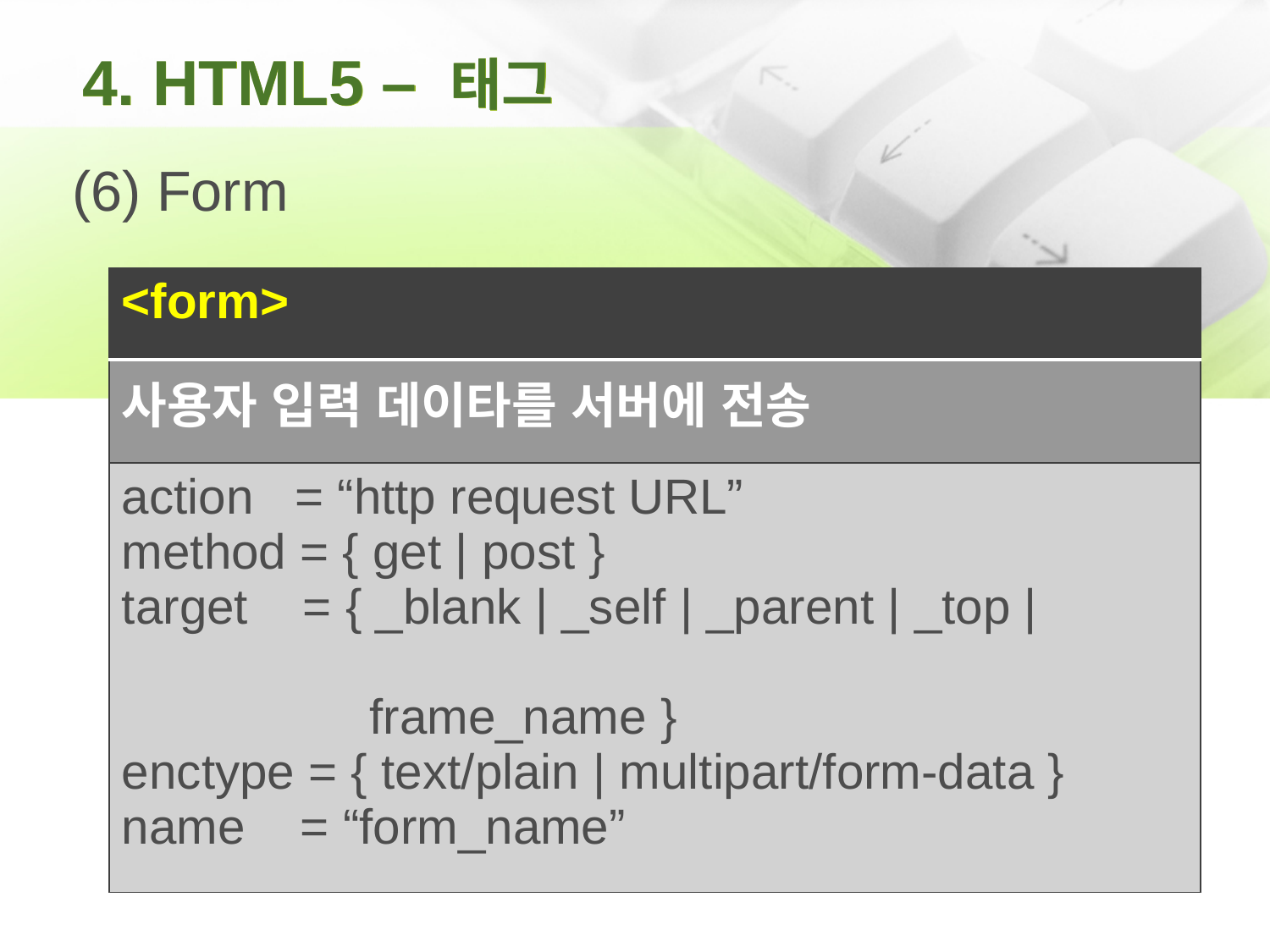

# 4. HTML5 – 태그
(6) Form

| <form> |
| --- |
| 사용자 입력 데이타를 서버에 전송 |
| action = “http request URL” method = { get | post } target = { \_blank | \_self | \_parent | \_top | frame\_name } enctype = { text/plain | multipart/form-data } name = “form\_name” |